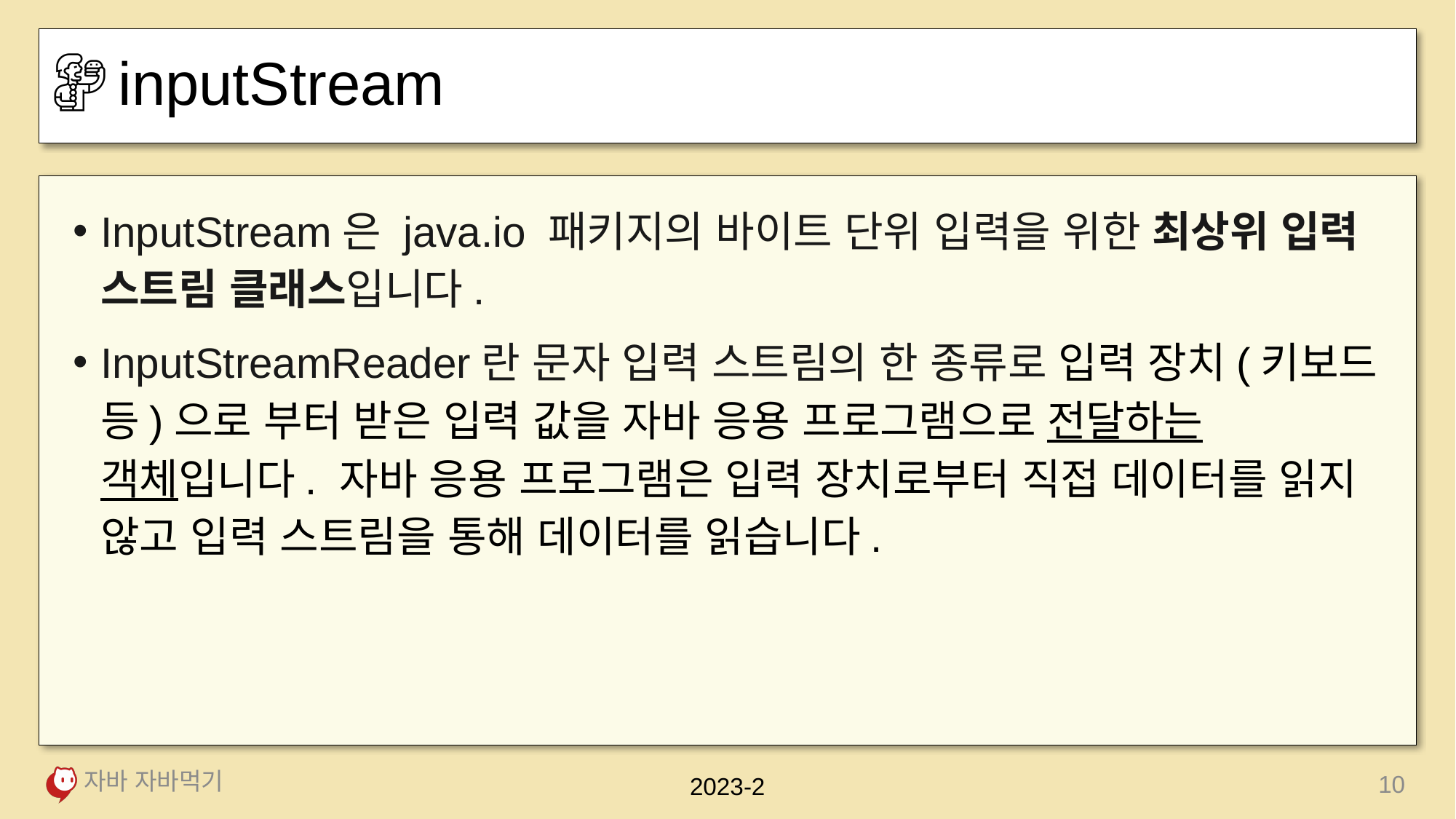

# inputStream
InputStream은 java.io 패키지의 바이트 단위 입력을 위한 최상위 입력 스트림 클래스입니다.
InputStreamReader란 문자 입력 스트림의 한 종류로 입력 장치(키보드 등)으로 부터 받은 입력 값을 자바 응용 프로그램으로 전달하는 객체입니다. 자바 응용 프로그램은 입력 장치로부터 직접 데이터를 읽지 않고 입력 스트림을 통해 데이터를 읽습니다.
자바 자바먹기
10